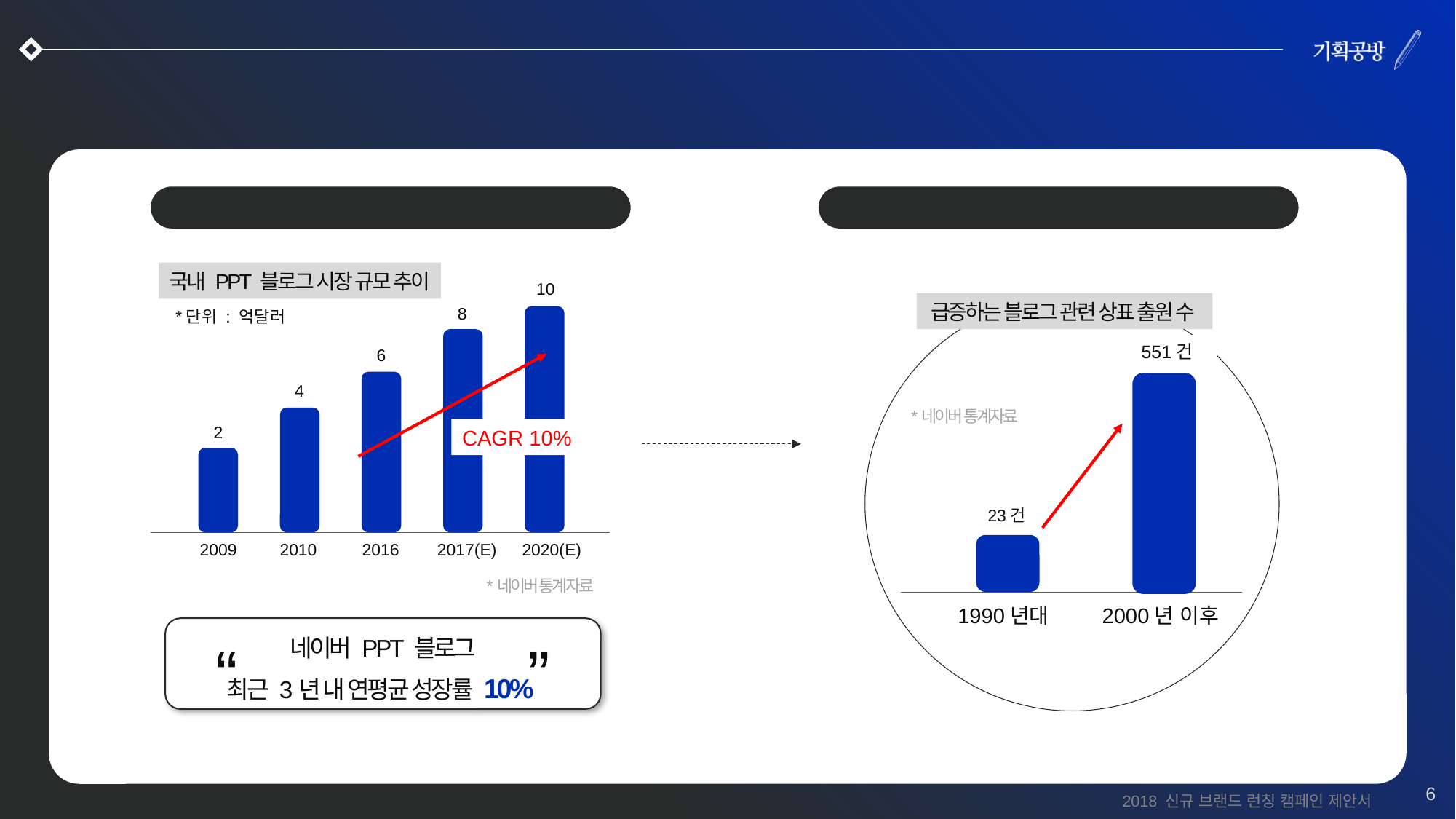

PPT 블로그 시장 분석

계속해서 꾸준히 성장 중인 PPT 블로그 시장
국내 PPT 블로그 시장 규모 추이
10
8
*단위 : 억달러

6

4

2
CAGR 10%

2009
2010
2016
2017(E)
2020(E)
*네이버 통계자료
“                  ”

네이버 PPT 블로그
최근 3년 내 연평균 성장률 10%

끊임없이 생겨나는 PPT 블로그 브랜드
급증하는 블로그 관련 상표 출원 수

551건

*네이버 통계자료
23건

1990년대
2000년 이후
6